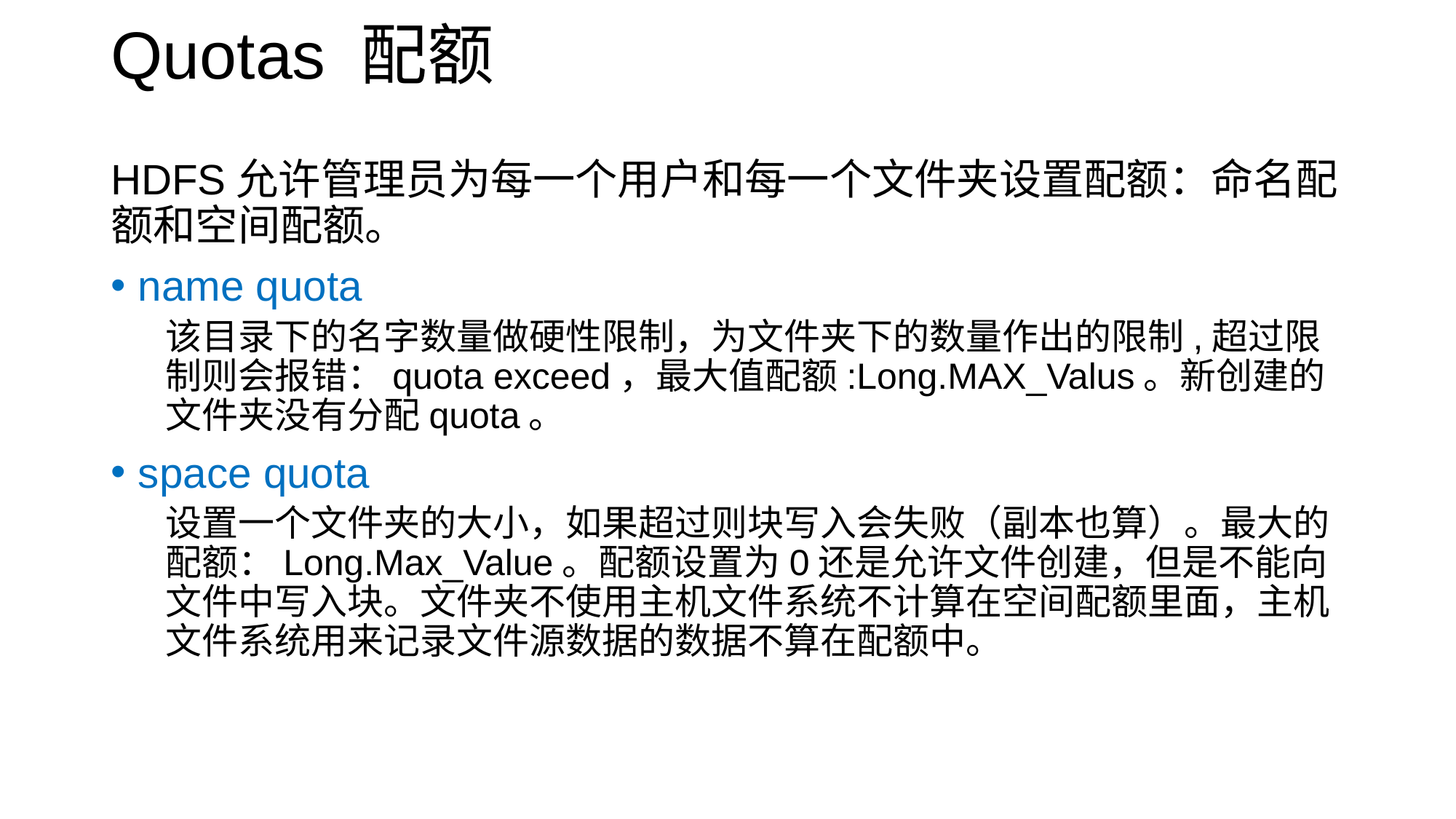

# Quotas 配额
HDFS允许管理员为每一个用户和每一个文件夹设置配额：命名配额和空间配额。
name quota
该目录下的名字数量做硬性限制，为文件夹下的数量作出的限制,超过限制则会报错：quota exceed，最大值配额:Long.MAX_Valus。新创建的文件夹没有分配quota。
space quota
设置一个文件夹的大小，如果超过则块写入会失败（副本也算）。最大的配额：Long.Max_Value。配额设置为0还是允许文件创建，但是不能向文件中写入块。文件夹不使用主机文件系统不计算在空间配额里面，主机文件系统用来记录文件源数据的数据不算在配额中。